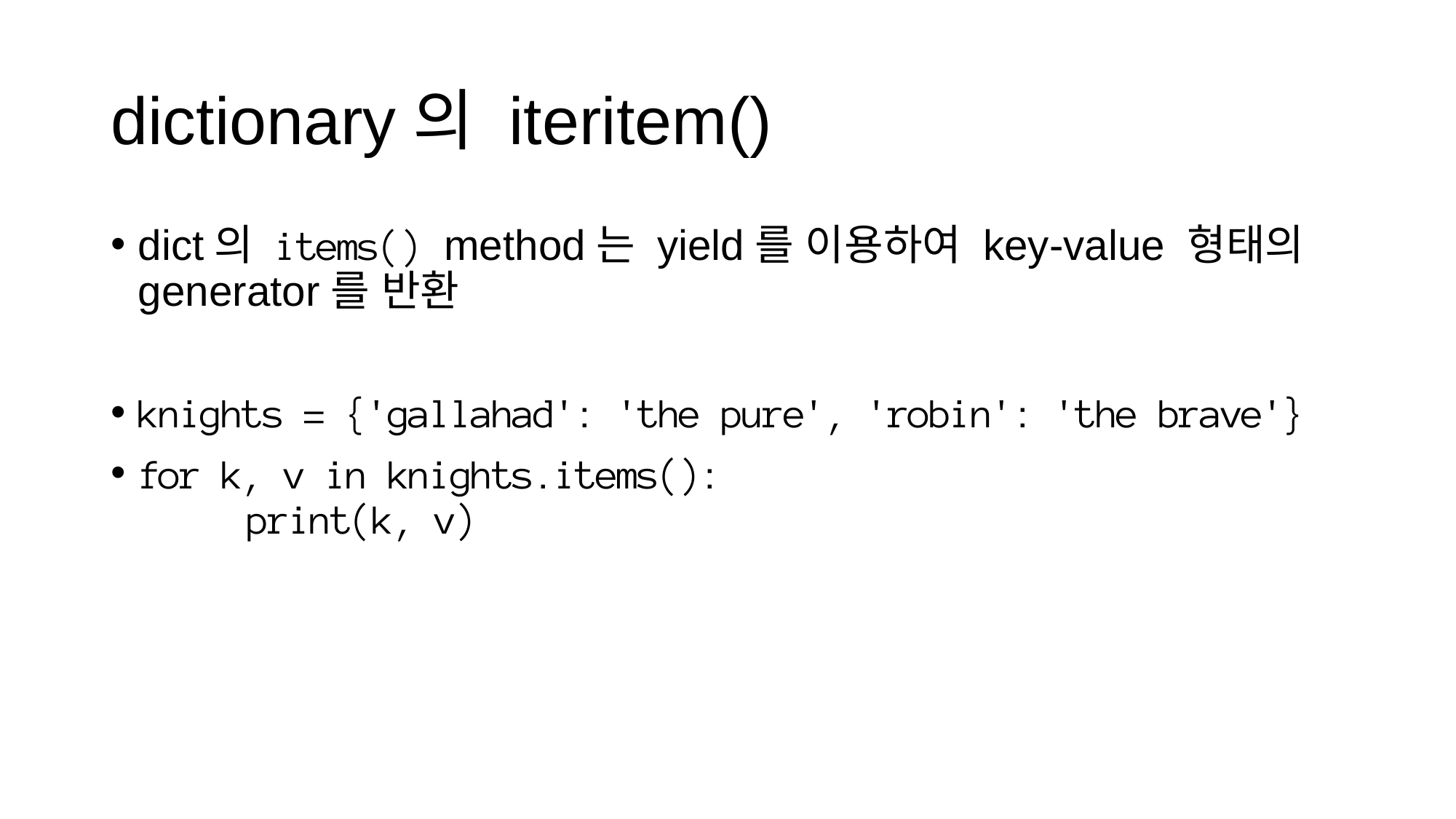

# dictionary의 iteritem()
dict의 items() method는 yield를 이용하여 key-value 형태의 generator를 반환

knights = {'gallahad': 'the pure', 'robin': 'the brave'}
for k, v in knights.items():
	print(k, v)